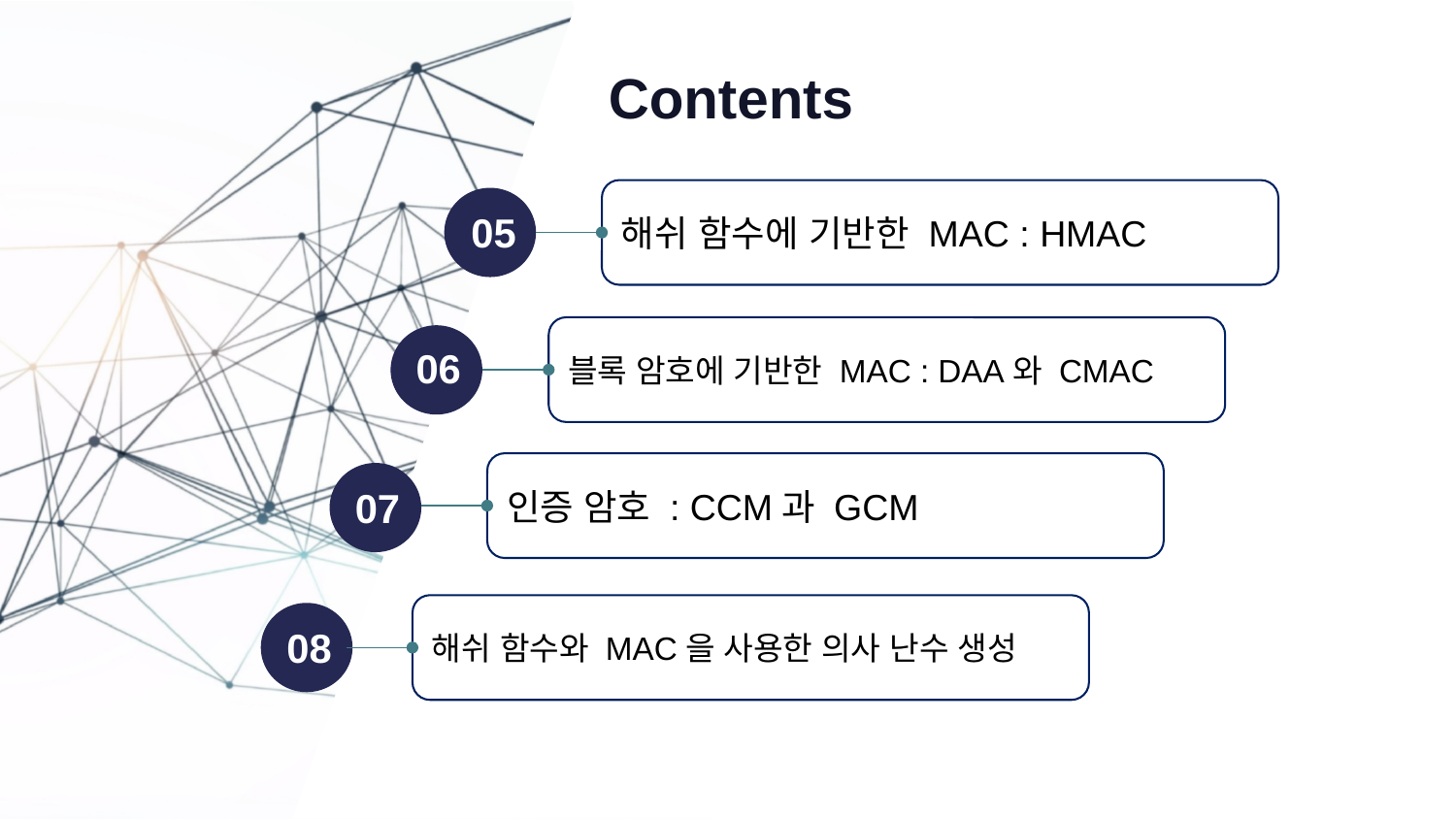

해쉬 함수에 기반한 MAC : HMAC

05
블록 암호에 기반한 MAC : DAA와 CMAC

06
인증 암호 : CCM과 GCM

07
해쉬 함수와 MAC을 사용한 의사 난수 생성

08